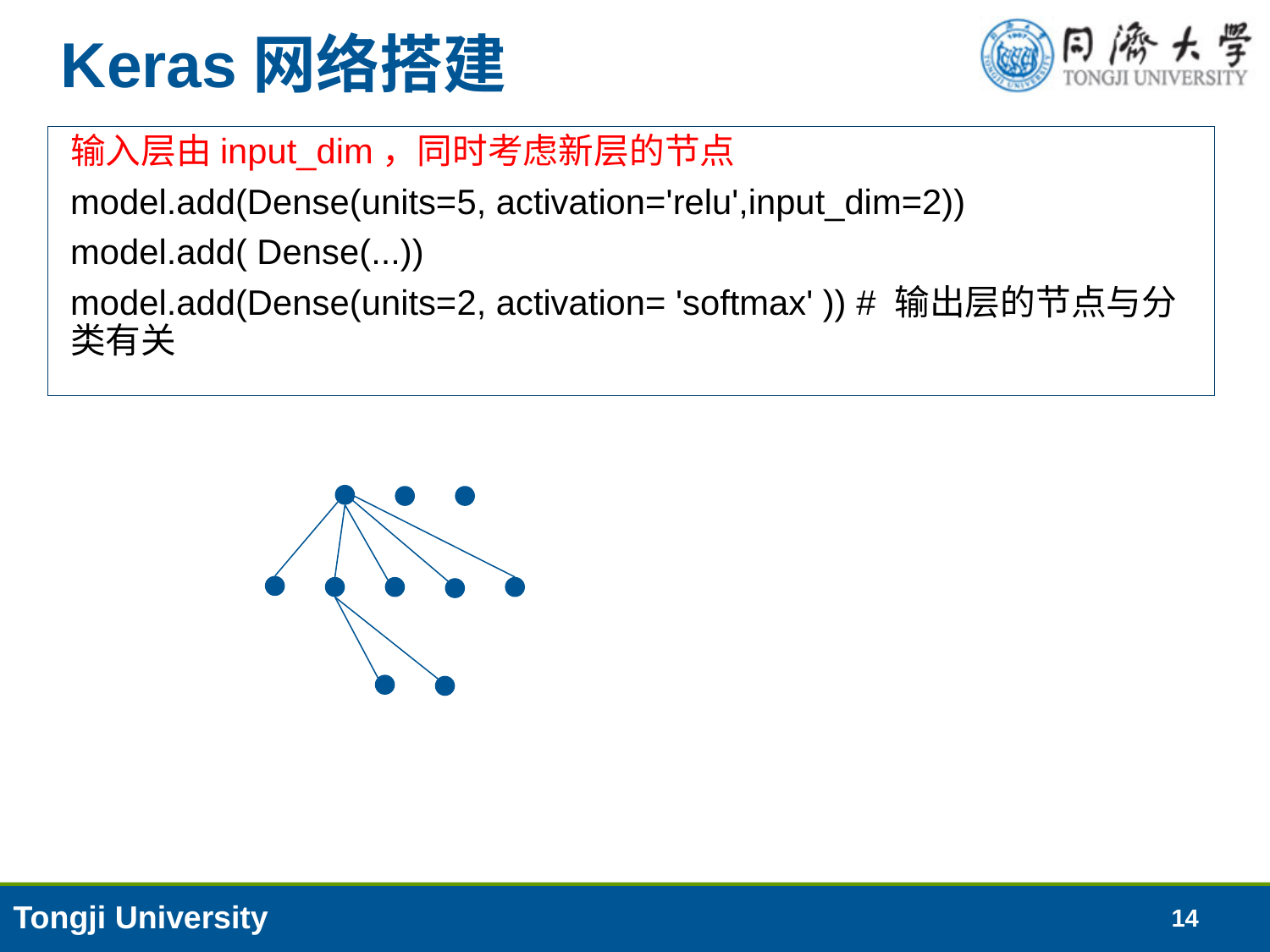

# Keras网络搭建
输入层由input_dim，同时考虑新层的节点
model.add(Dense(units=5, activation='relu',input_dim=2))
model.add( Dense(...))
model.add(Dense(units=2, activation= 'softmax' )) # 输出层的节点与分类有关